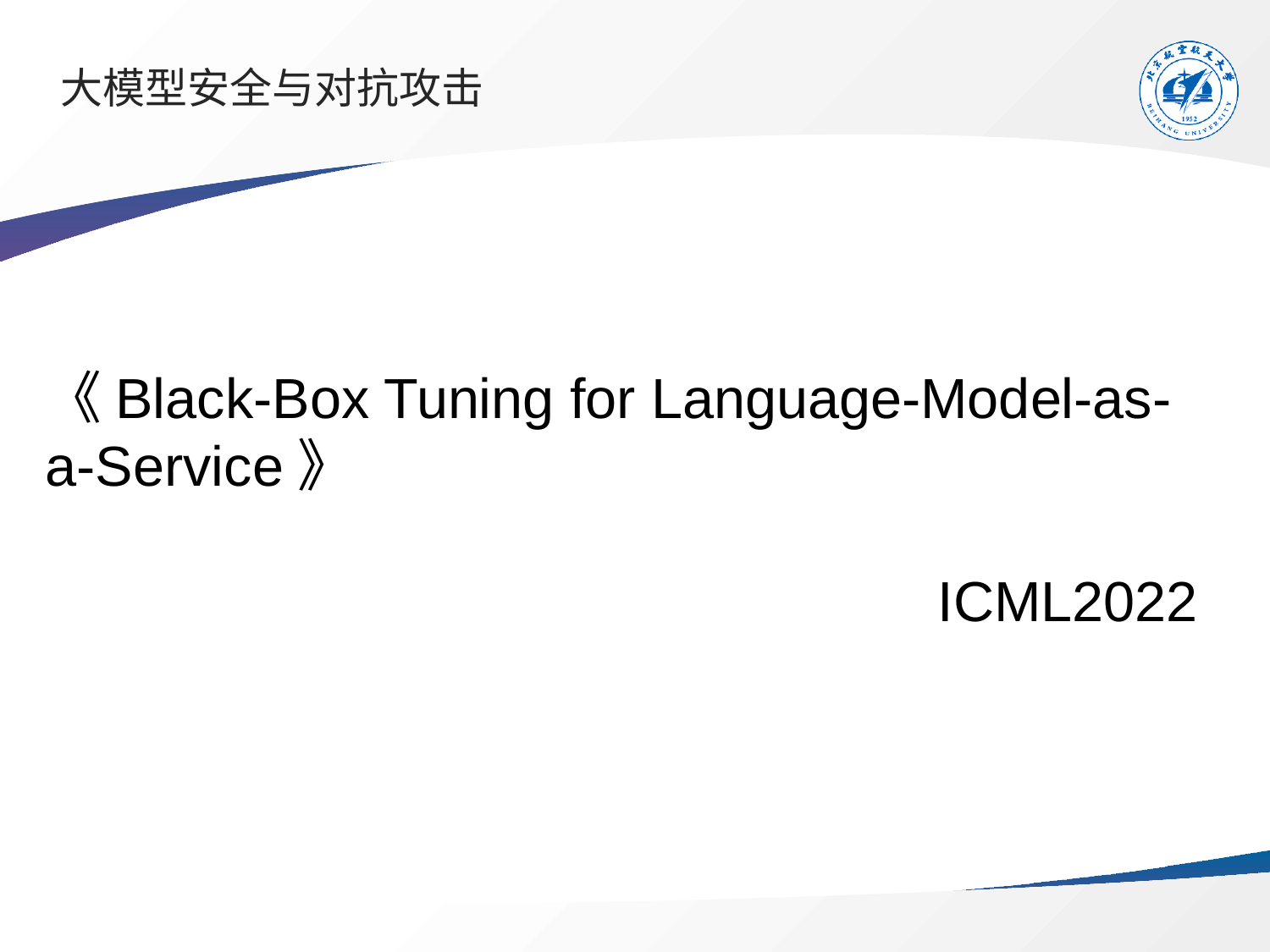

# 大模型安全与对抗攻击
《Black-Box Tuning for Language-Model-as-a-Service》

ICML2022